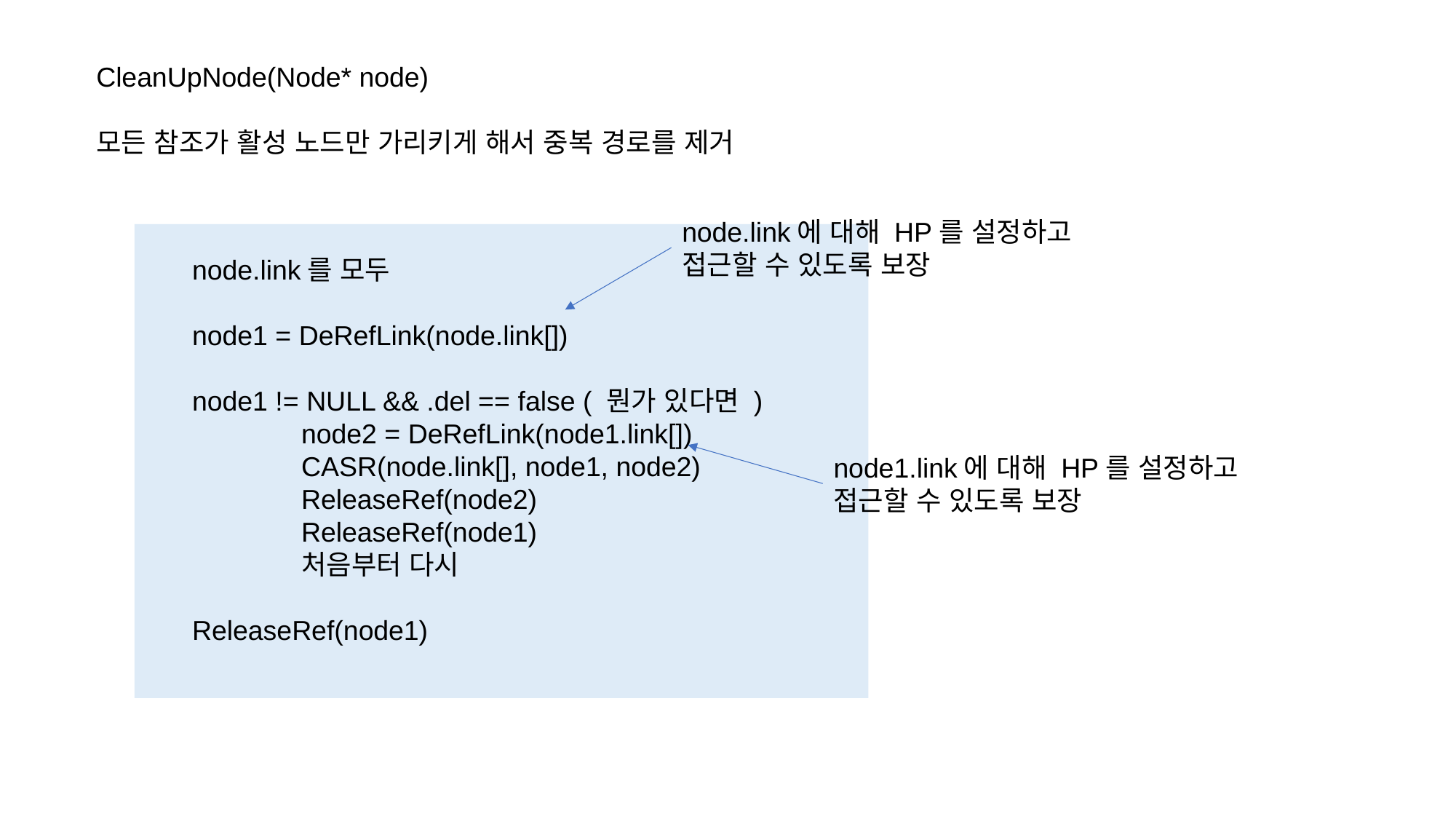

CleanUpNode(Node* node)

모든 참조가 활성 노드만 가리키게 해서 중복 경로를 제거
node.link에 대해 HP를 설정하고 접근할 수 있도록 보장

node.link를 모두

node1 = DeRefLink(node.link[])

node1 != NULL && .del == false ( 뭔가 있다면 )
	node2 = DeRefLink(node1.link[])
	CASR(node.link[], node1, node2)
	ReleaseRef(node2)
	ReleaseRef(node1)
	처음부터 다시

ReleaseRef(node1)
node1.link에 대해 HP를 설정하고 접근할 수 있도록 보장